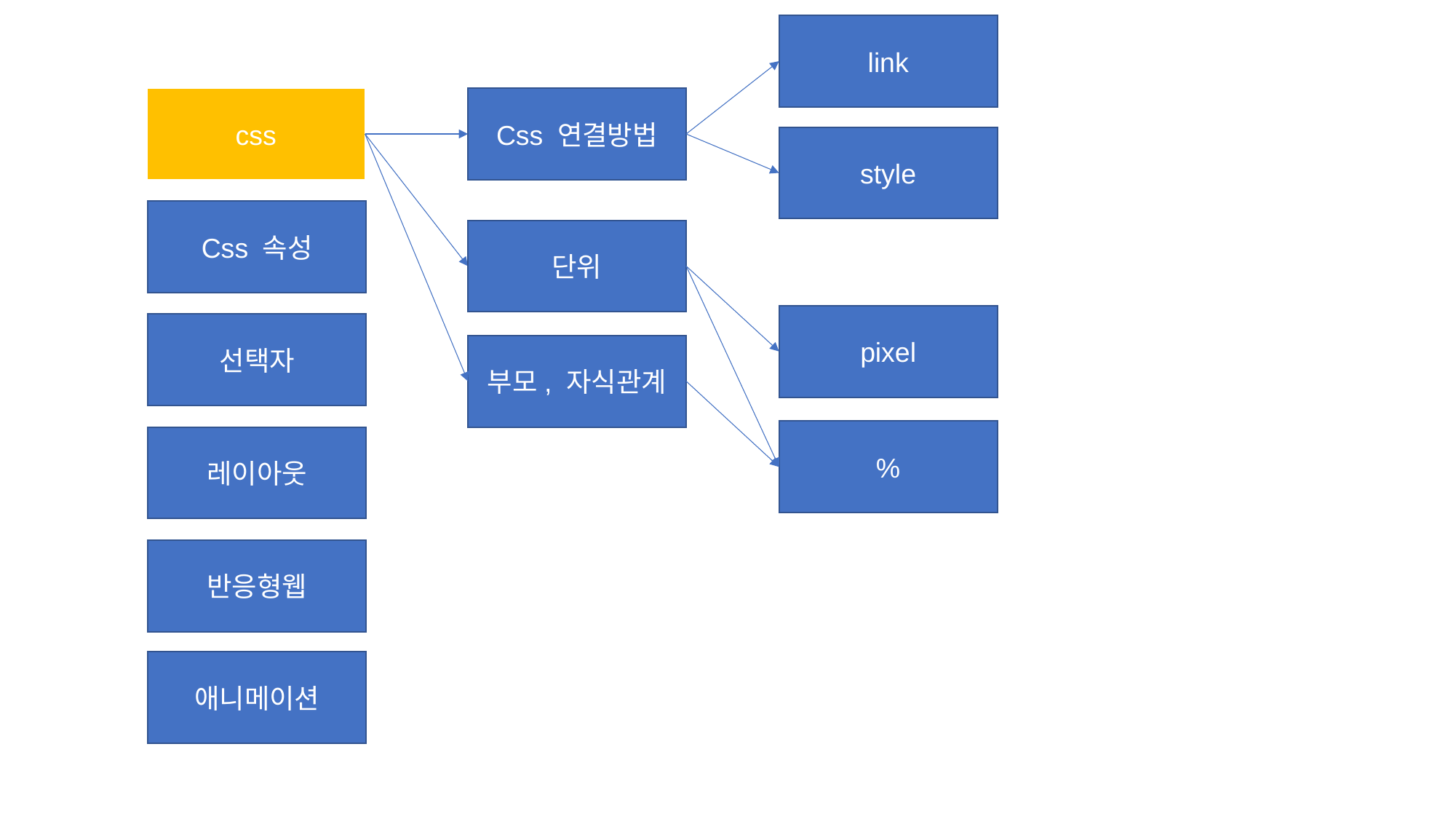

link
Css 연결방법
css
style
Css 속성
단위
pixel
선택자
부모, 자식관계
%
레이아웃
반응형웹
애니메이션